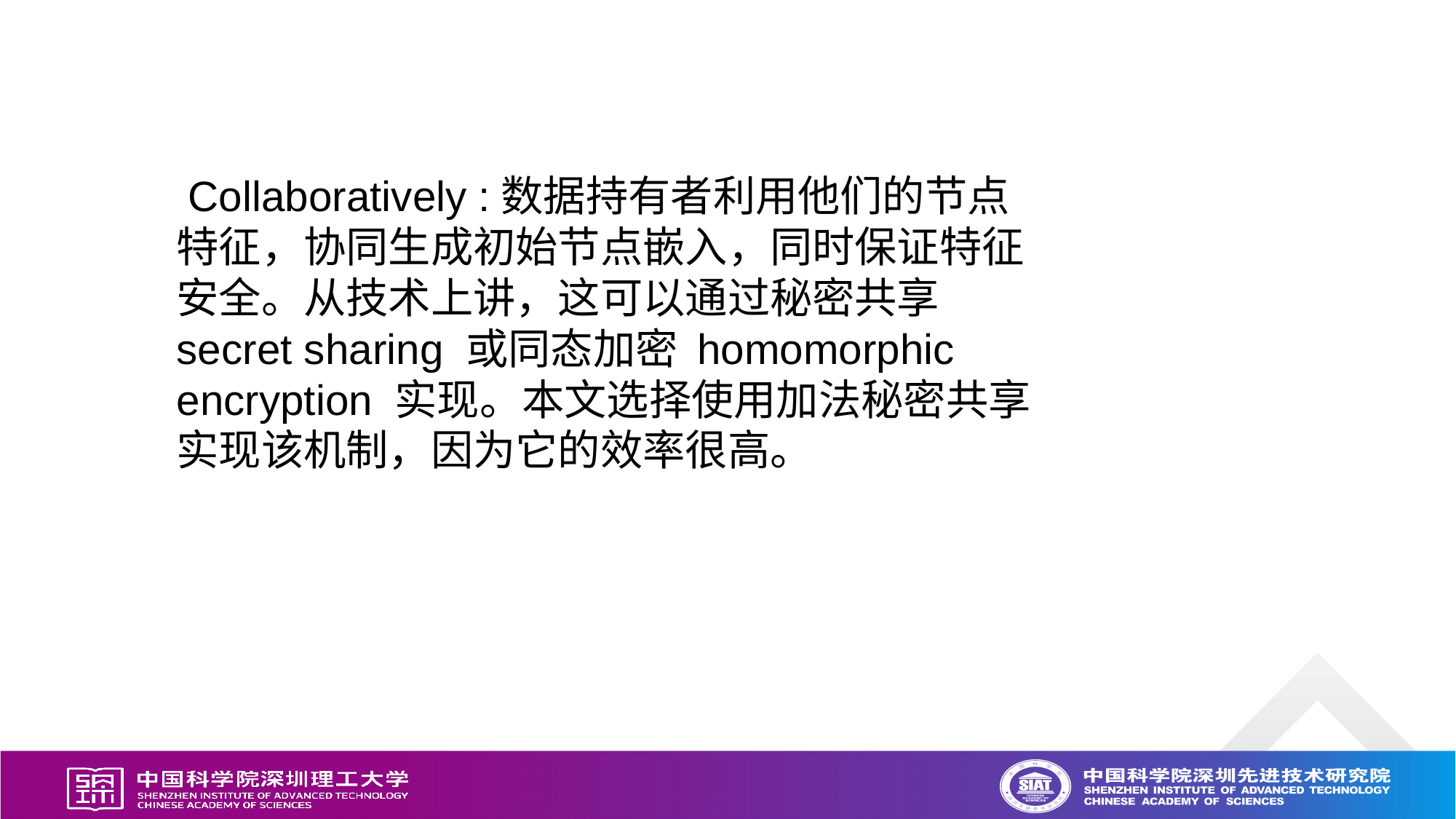

Collaboratively :数据持有者利用他们的节点特征，协同生成初始节点嵌入，同时保证特征安全。从技术上讲，这可以通过秘密共享 secret sharing 或同态加密 homomorphic encryption 实现。本文选择使用加法秘密共享实现该机制，因为它的效率很高。